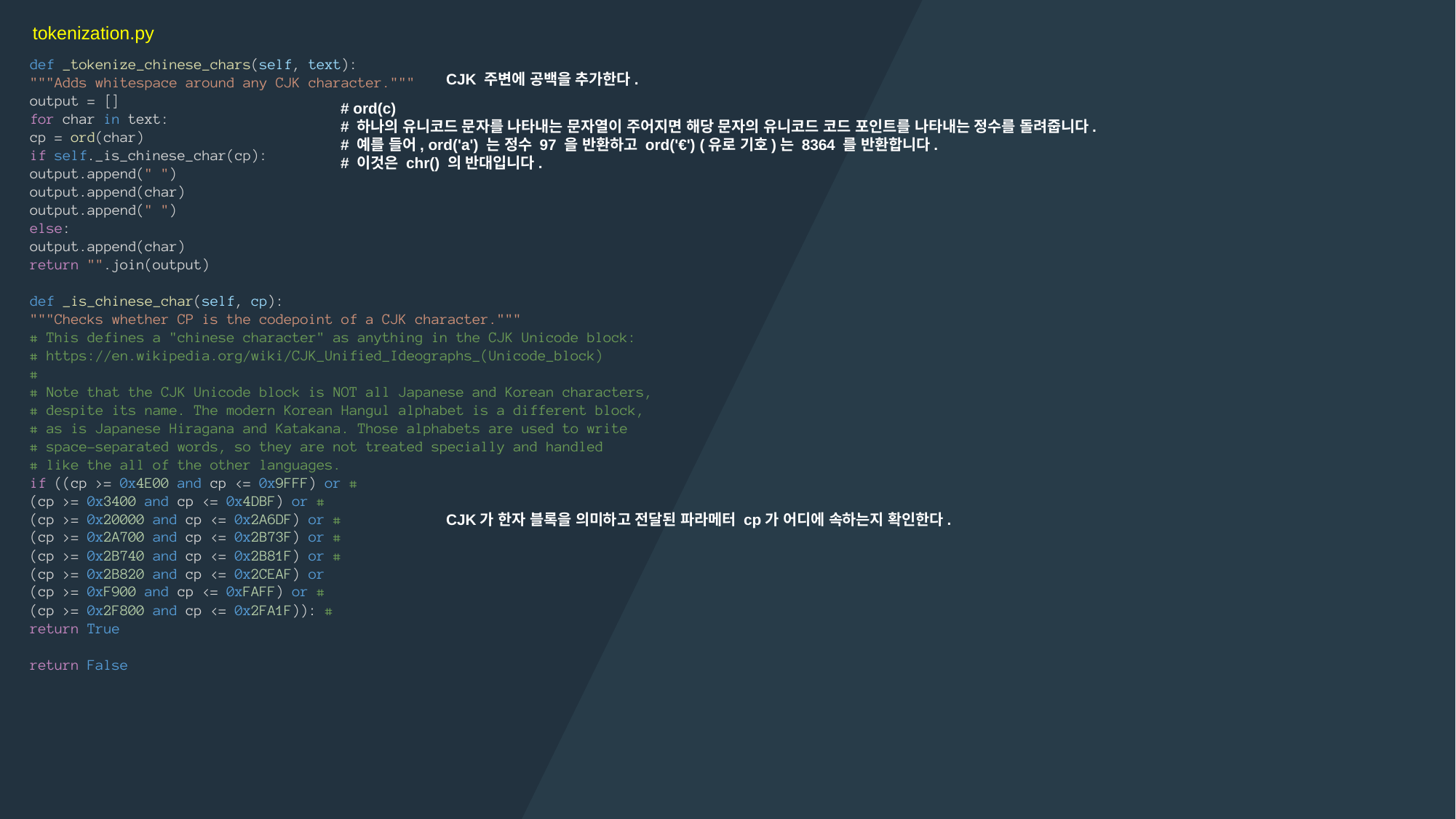

tokenization.py
def _tokenize_chinese_chars(self, text):
"""Adds whitespace around any CJK character."""
output = []
for char in text:
cp = ord(char)
if self._is_chinese_char(cp):
output.append(" ")
output.append(char)
output.append(" ")
else:
output.append(char)
return "".join(output)
def _is_chinese_char(self, cp):
"""Checks whether CP is the codepoint of a CJK character."""
# This defines a "chinese character" as anything in the CJK Unicode block:
# https://en.wikipedia.org/wiki/CJK_Unified_Ideographs_(Unicode_block)
#
# Note that the CJK Unicode block is NOT all Japanese and Korean characters,
# despite its name. The modern Korean Hangul alphabet is a different block,
# as is Japanese Hiragana and Katakana. Those alphabets are used to write
# space-separated words, so they are not treated specially and handled
# like the all of the other languages.
if ((cp >= 0x4E00 and cp <= 0x9FFF) or #
(cp >= 0x3400 and cp <= 0x4DBF) or #
(cp >= 0x20000 and cp <= 0x2A6DF) or #
(cp >= 0x2A700 and cp <= 0x2B73F) or #
(cp >= 0x2B740 and cp <= 0x2B81F) or #
(cp >= 0x2B820 and cp <= 0x2CEAF) or
(cp >= 0xF900 and cp <= 0xFAFF) or #
(cp >= 0x2F800 and cp <= 0x2FA1F)): #
return True
return False

CJK 주변에 공백을 추가한다.
# ord(c)
# 하나의 유니코드 문자를 나타내는 문자열이 주어지면 해당 문자의 유니코드 코드 포인트를 나타내는 정수를 돌려줍니다.
# 예를 들어, ord('a') 는 정수 97 을 반환하고 ord('€') (유로 기호)는 8364 를 반환합니다.
# 이것은 chr() 의 반대입니다.
CJK가 한자 블록을 의미하고 전달된 파라메터 cp가 어디에 속하는지 확인한다.